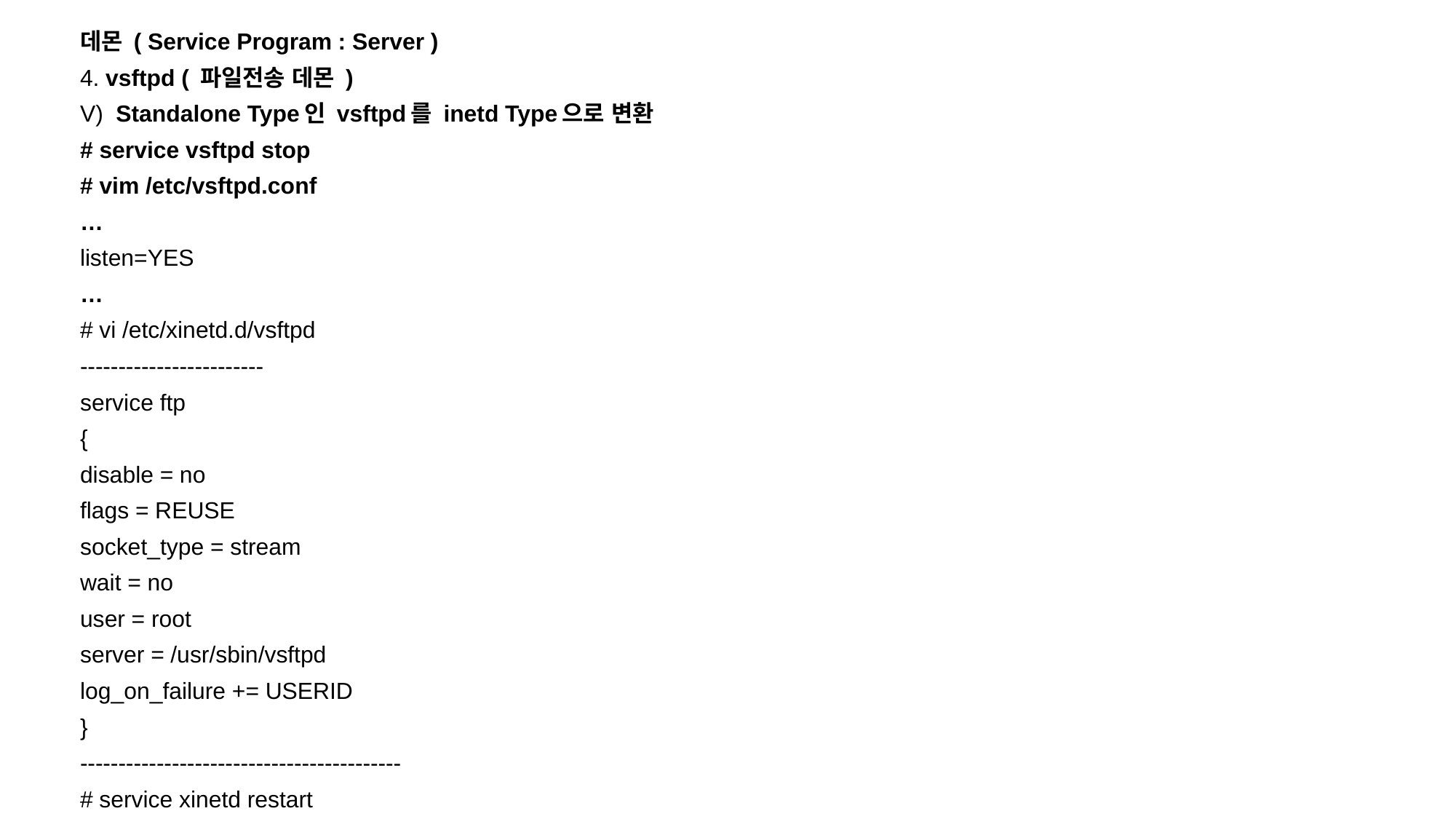

데몬 ( Service Program : Server )
4. vsftpd ( 파일전송 데몬 )
V)  Standalone Type인 vsftpd를 inetd Type으로 변환
# service vsftpd stop
# vim /etc/vsftpd.conf
…
listen=YES
…
# vi /etc/xinetd.d/vsftpd
------------------------
service ftp
{
disable = no
flags = REUSE
socket_type = stream
wait = no
user = root
server = /usr/sbin/vsftpd
log_on_failure += USERID
}
------------------------------------------
# service xinetd restart